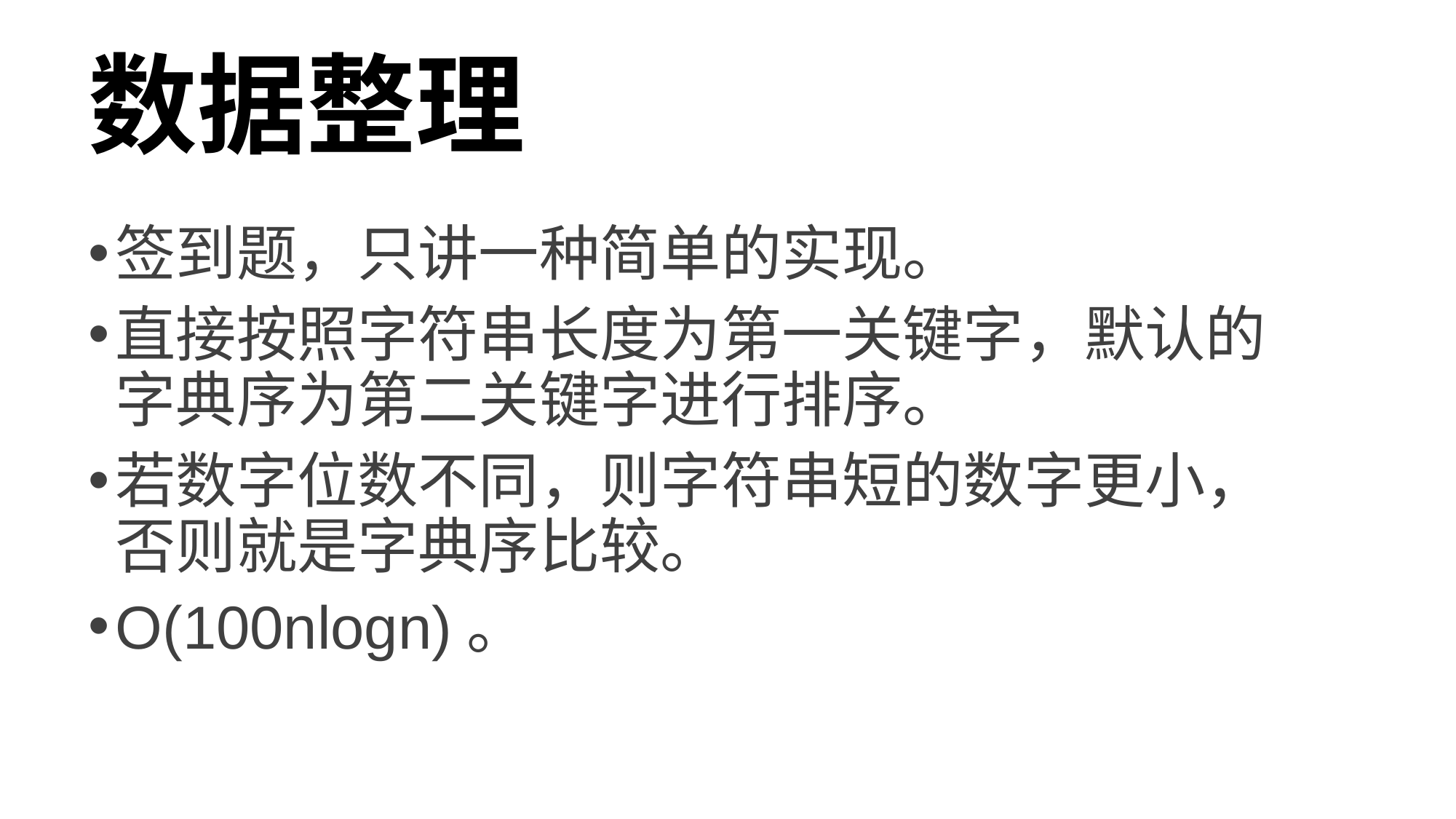

# 数据整理
签到题，只讲一种简单的实现。
直接按照字符串长度为第一关键字，默认的字典序为第二关键字进行排序。
若数字位数不同，则字符串短的数字更小，否则就是字典序比较。
O(100nlogn)。